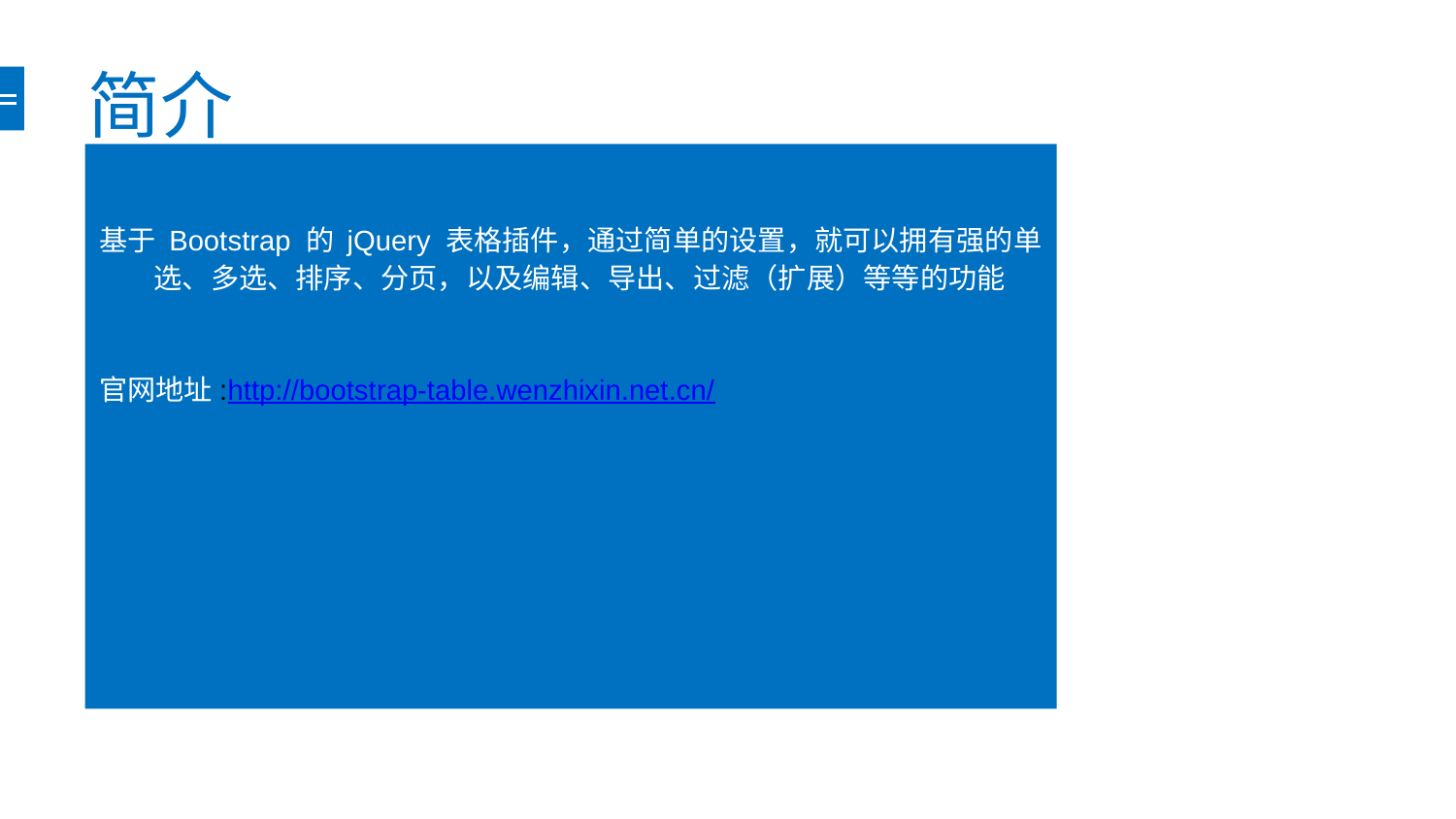

# 简介

基于 Bootstrap 的 jQuery 表格插件，通过简单的设置，就可以拥有强的单选、多选、排序、分页，以及编辑、导出、过滤（扩展）等等的功能

官网地址:http://bootstrap-table.wenzhixin.net.cn/